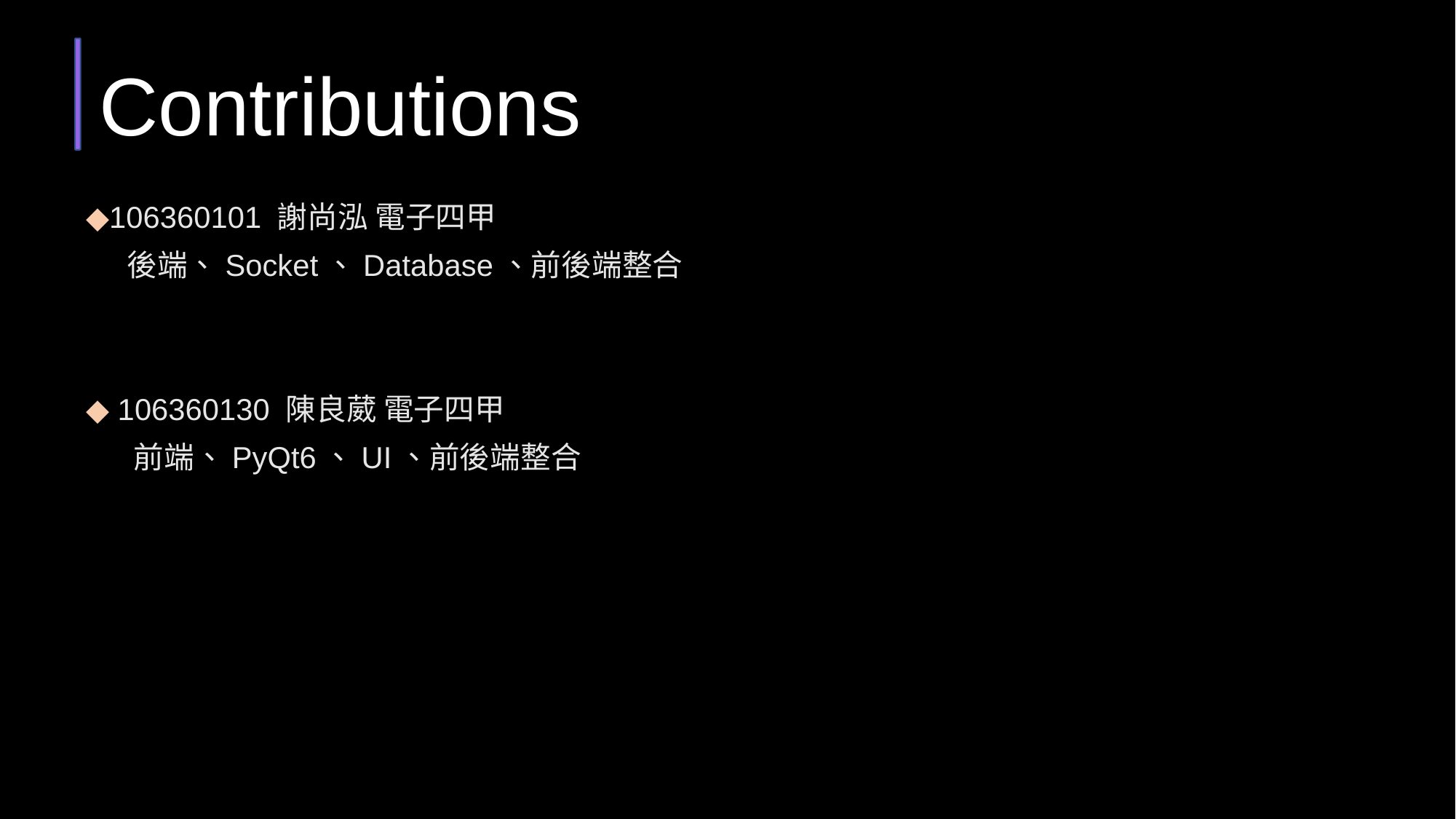

# Contributions
◆106360101 謝尚泓 電子四甲
     後端、Socket、Database、前後端整合

◆ 106360130 陳良葳 電子四甲
      前端、PyQt6、UI、前後端整合